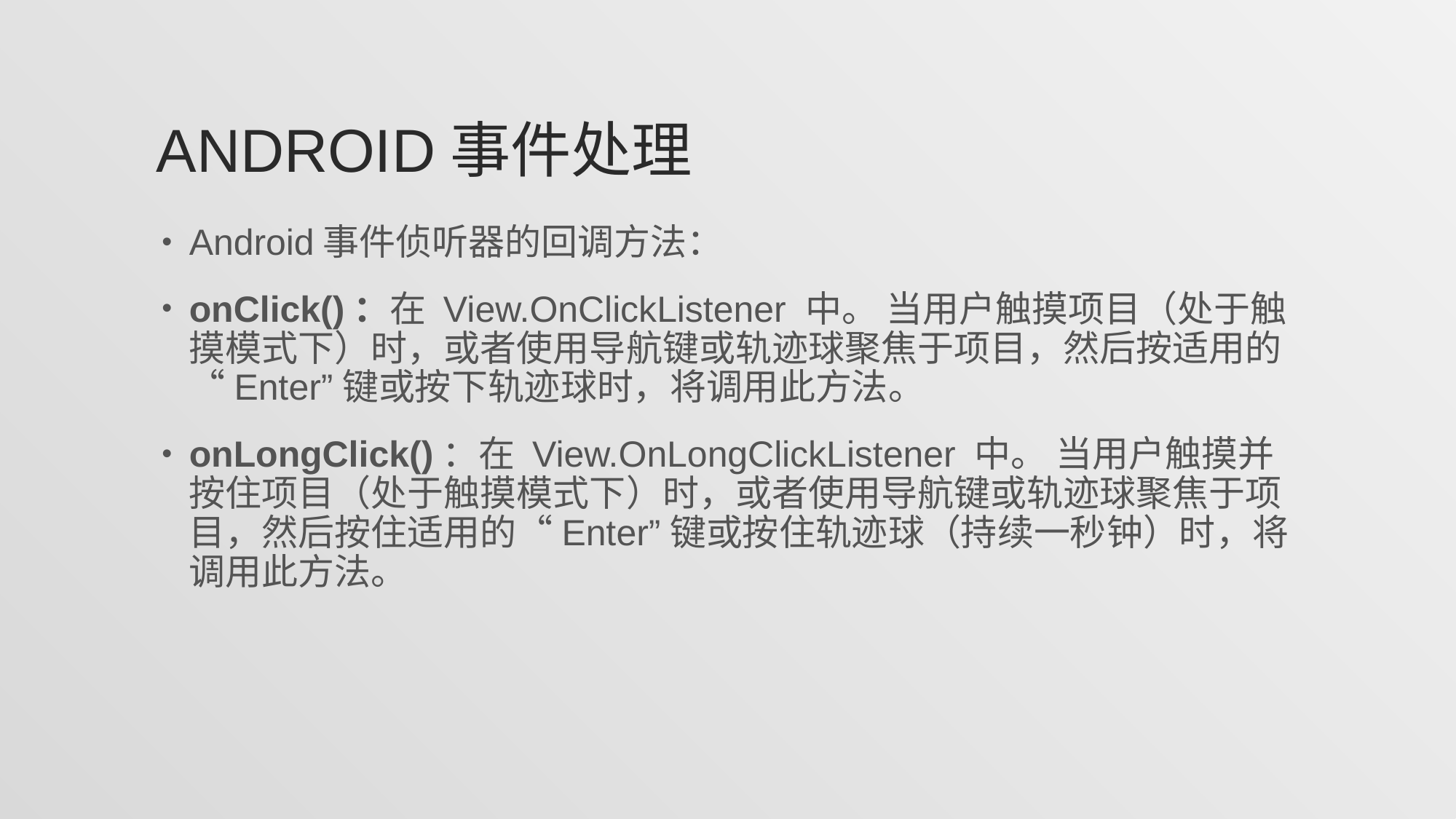

# Android事件处理
Android事件侦听器的回调方法：
onClick()：在 View.OnClickListener 中。 当用户触摸项目（处于触摸模式下）时，或者使用导航键或轨迹球聚焦于项目，然后按适用的“Enter”键或按下轨迹球时，将调用此方法。
onLongClick()：在 View.OnLongClickListener 中。 当用户触摸并按住项目（处于触摸模式下）时，或者使用导航键或轨迹球聚焦于项目，然后按住适用的“Enter”键或按住轨迹球（持续一秒钟）时，将调用此方法。